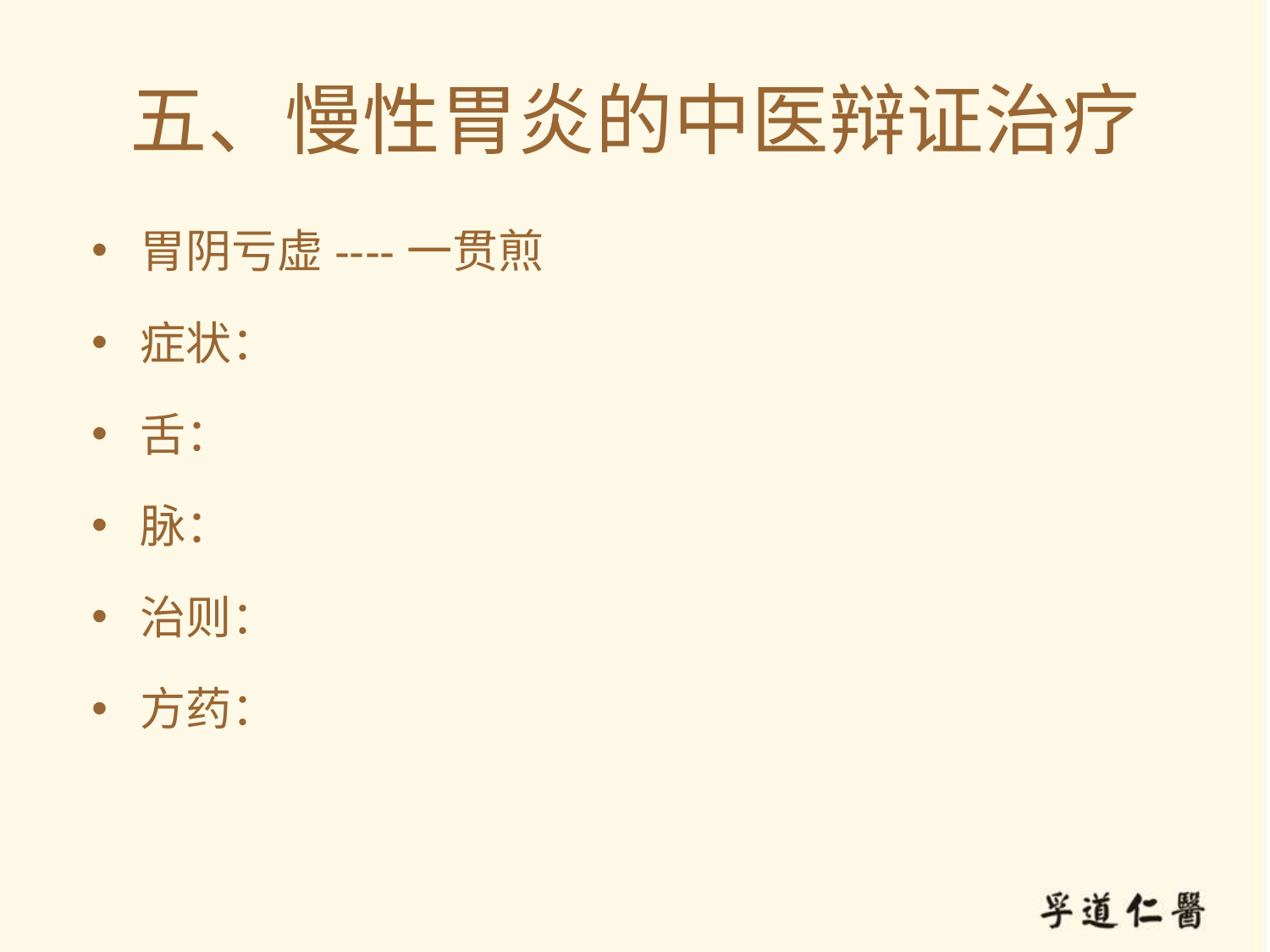

# 五、慢性胃炎的中医辩证治疗
胃阴亏虚----一贯煎
症状：
舌：
脉：
治则：
方药：